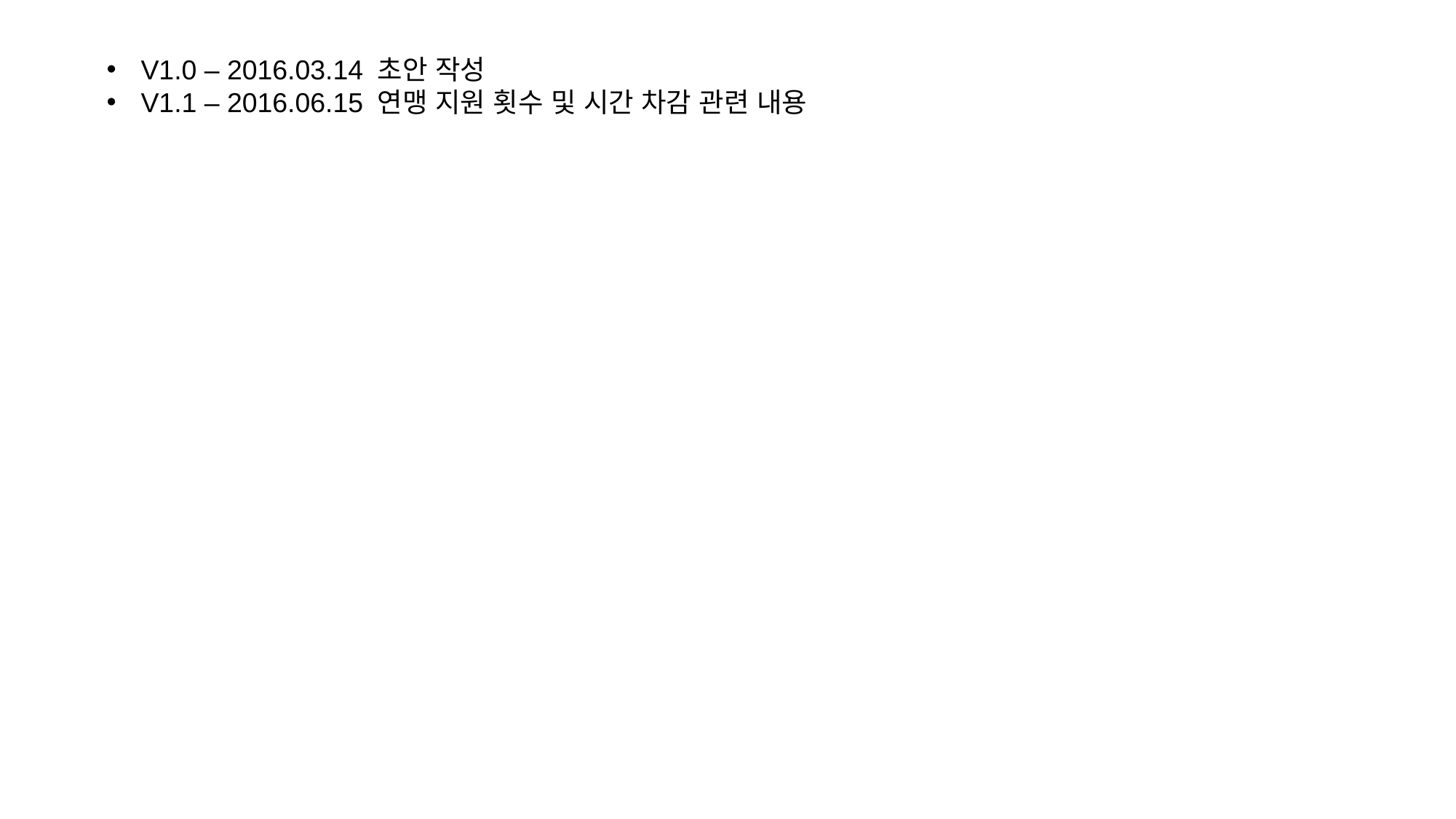

V1.0 – 2016.03.14 초안 작성
V1.1 – 2016.06.15 연맹 지원 횟수 및 시간 차감 관련 내용